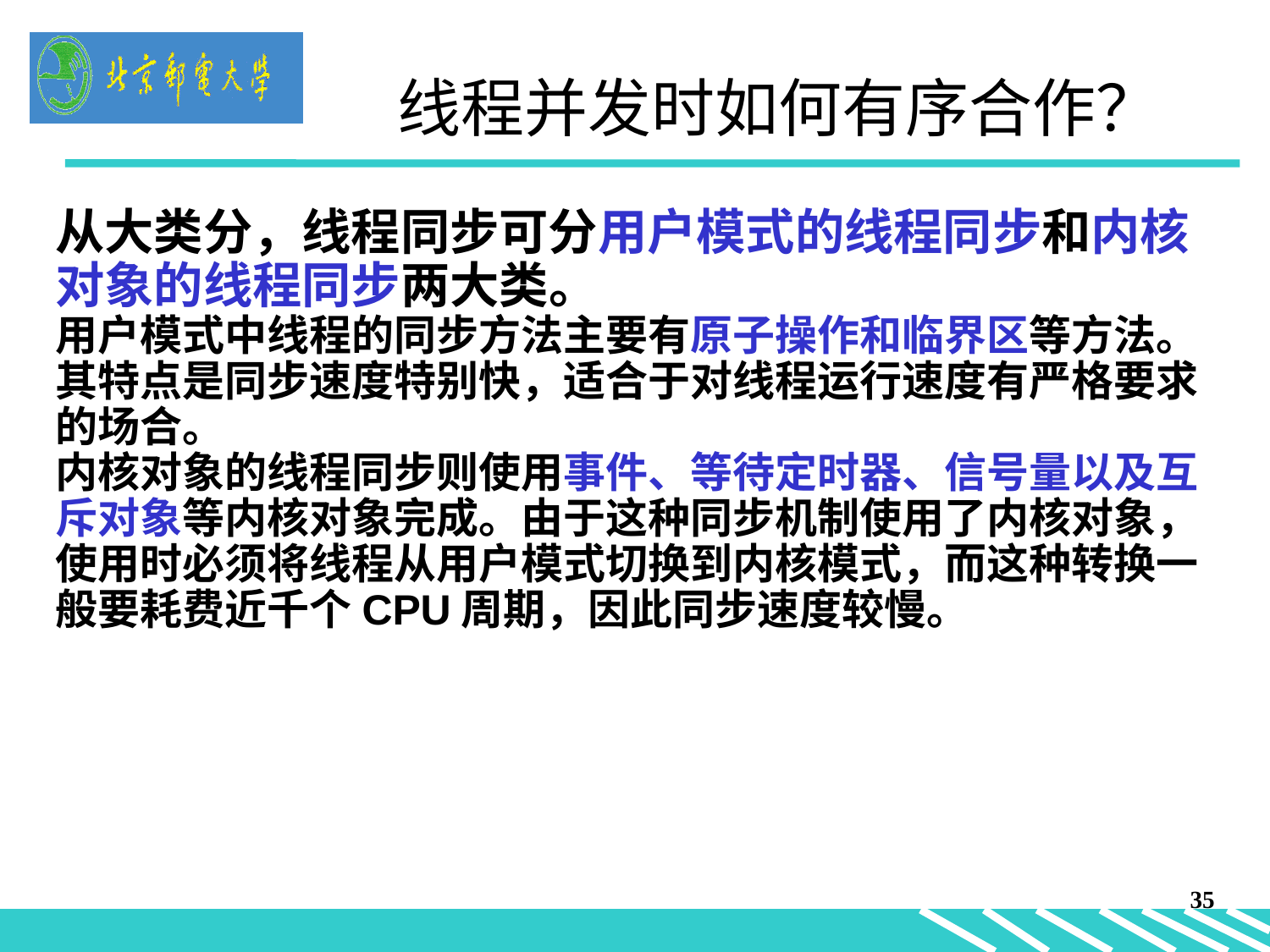

线程并发时如何有序合作？
从大类分，线程同步可分用户模式的线程同步和内核对象的线程同步两大类。
用户模式中线程的同步方法主要有原子操作和临界区等方法。其特点是同步速度特别快，适合于对线程运行速度有严格要求的场合。
内核对象的线程同步则使用事件、等待定时器、信号量以及互斥对象等内核对象完成。由于这种同步机制使用了内核对象，使用时必须将线程从用户模式切换到内核模式，而这种转换一般要耗费近千个CPU周期，因此同步速度较慢。
35